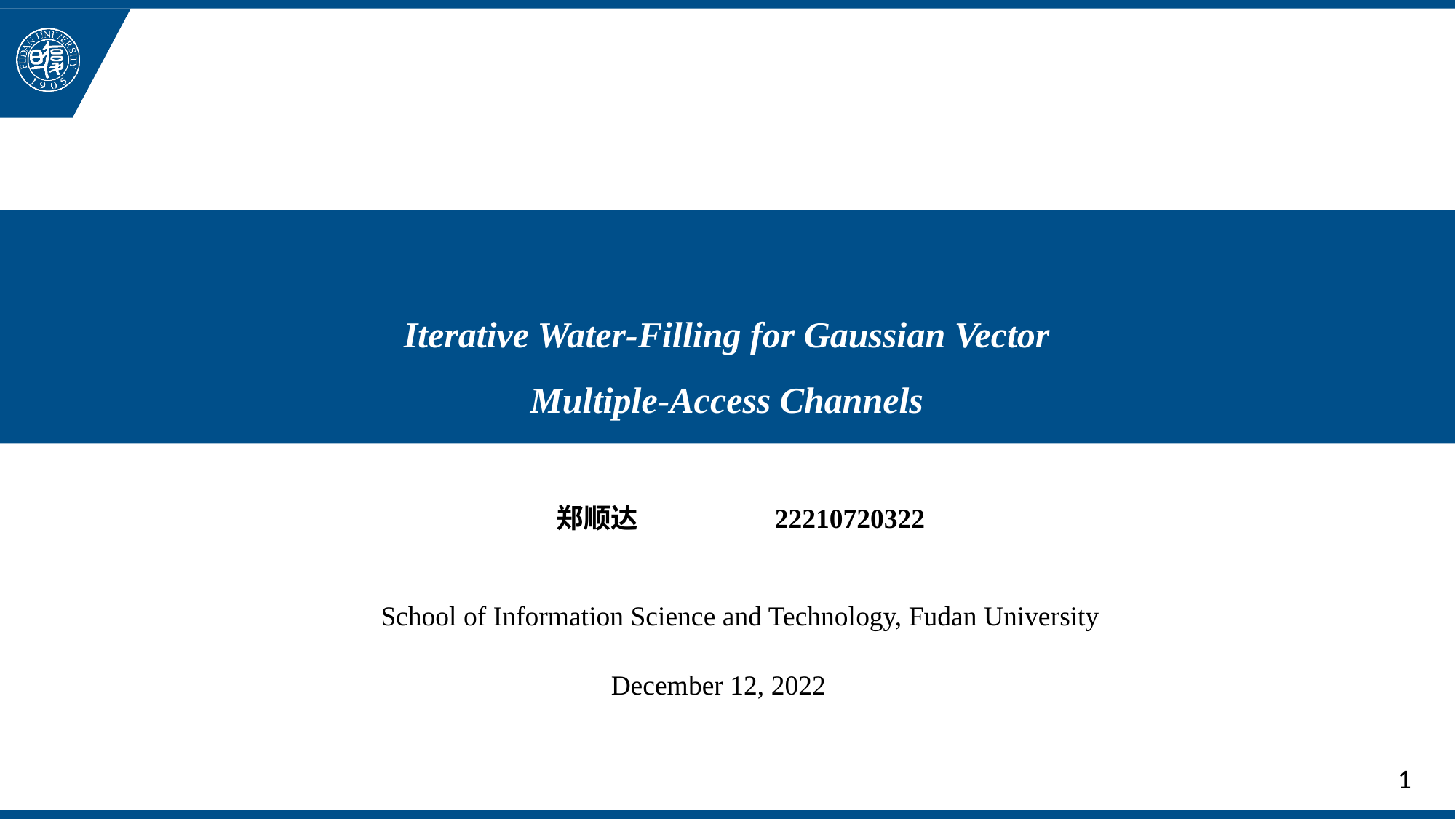

Iterative Water-Filling for Gaussian Vector
Multiple-Access Channels

郑顺达		22210720322
School of Information Science and Technology, Fudan University
December 12, 2022